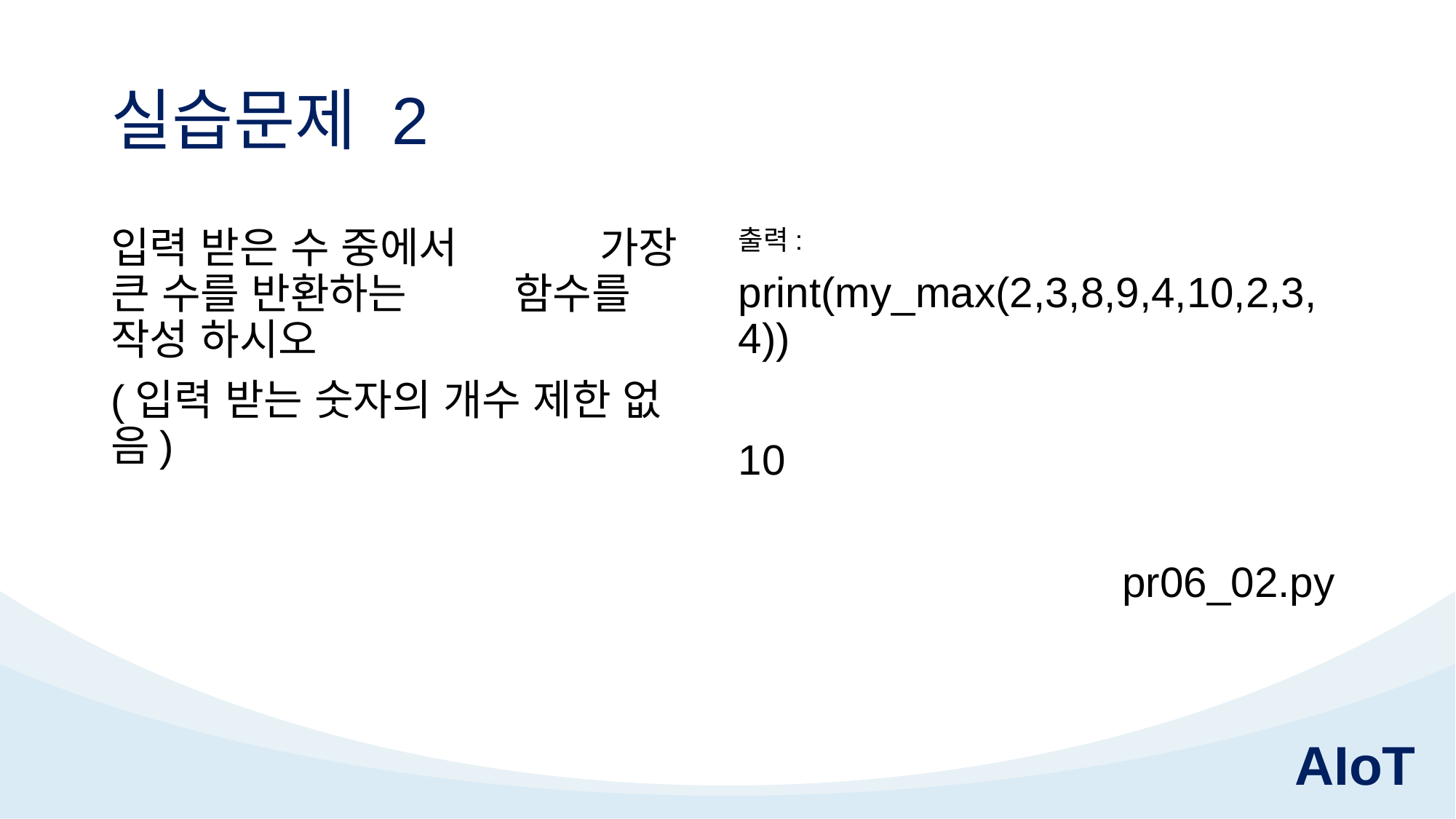

# 실습문제 2
입력 받은 수 중에서            가장 큰 수를 반환하는         함수를 작성 하시오
(입력 받는 숫자의 개수 제한 없음)
출력:
print(my_max(2,3,8,9,4,10,2,3,4))

10

pr06_02.py